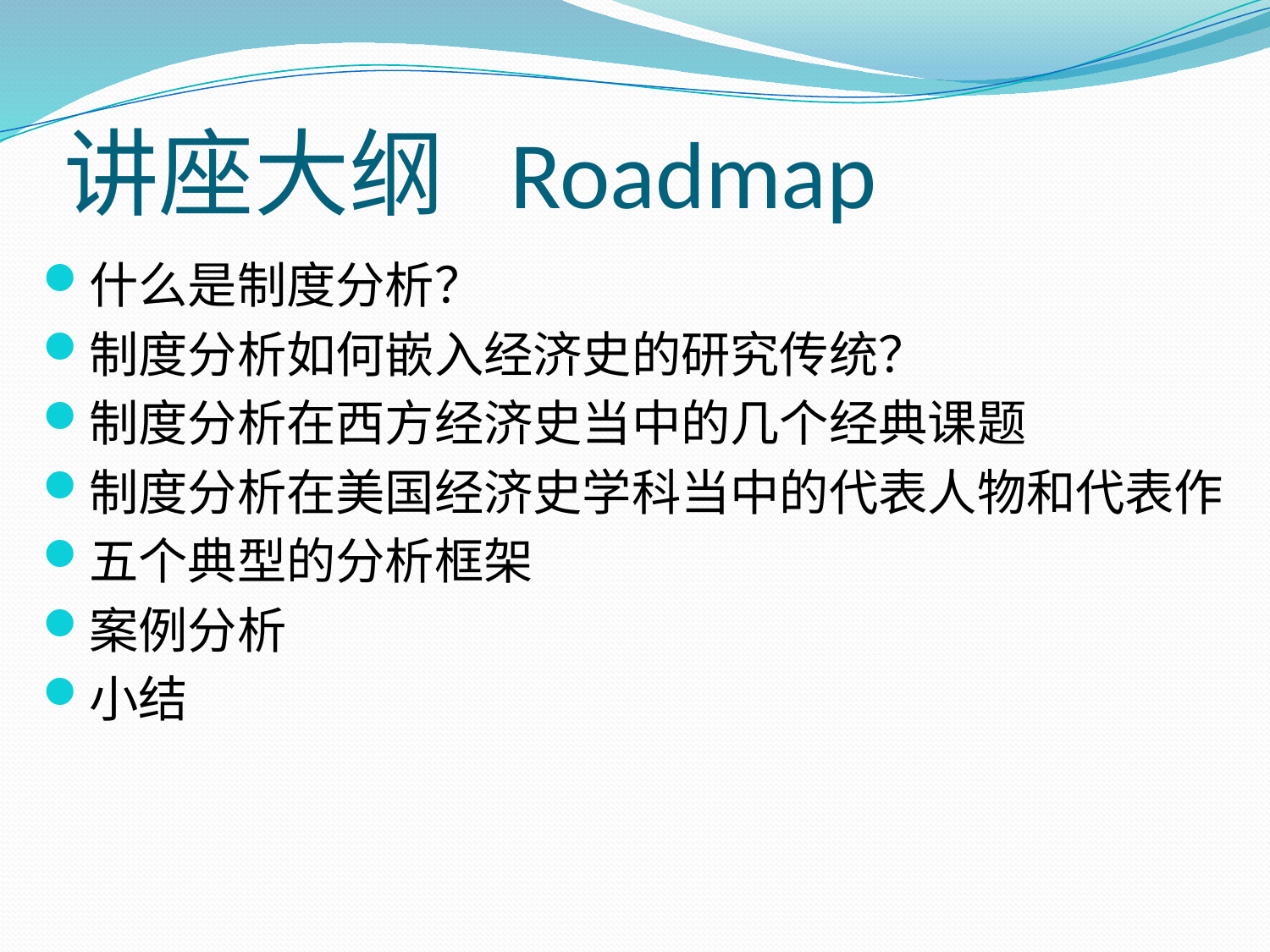

# 讲座大纲  Roadmap
什么是制度分析？
制度分析如何嵌入经济史的研究传统？
制度分析在西方经济史当中的几个经典课题
制度分析在美国经济史学科当中的代表人物和代表作
五个典型的分析框架
案例分析
小结